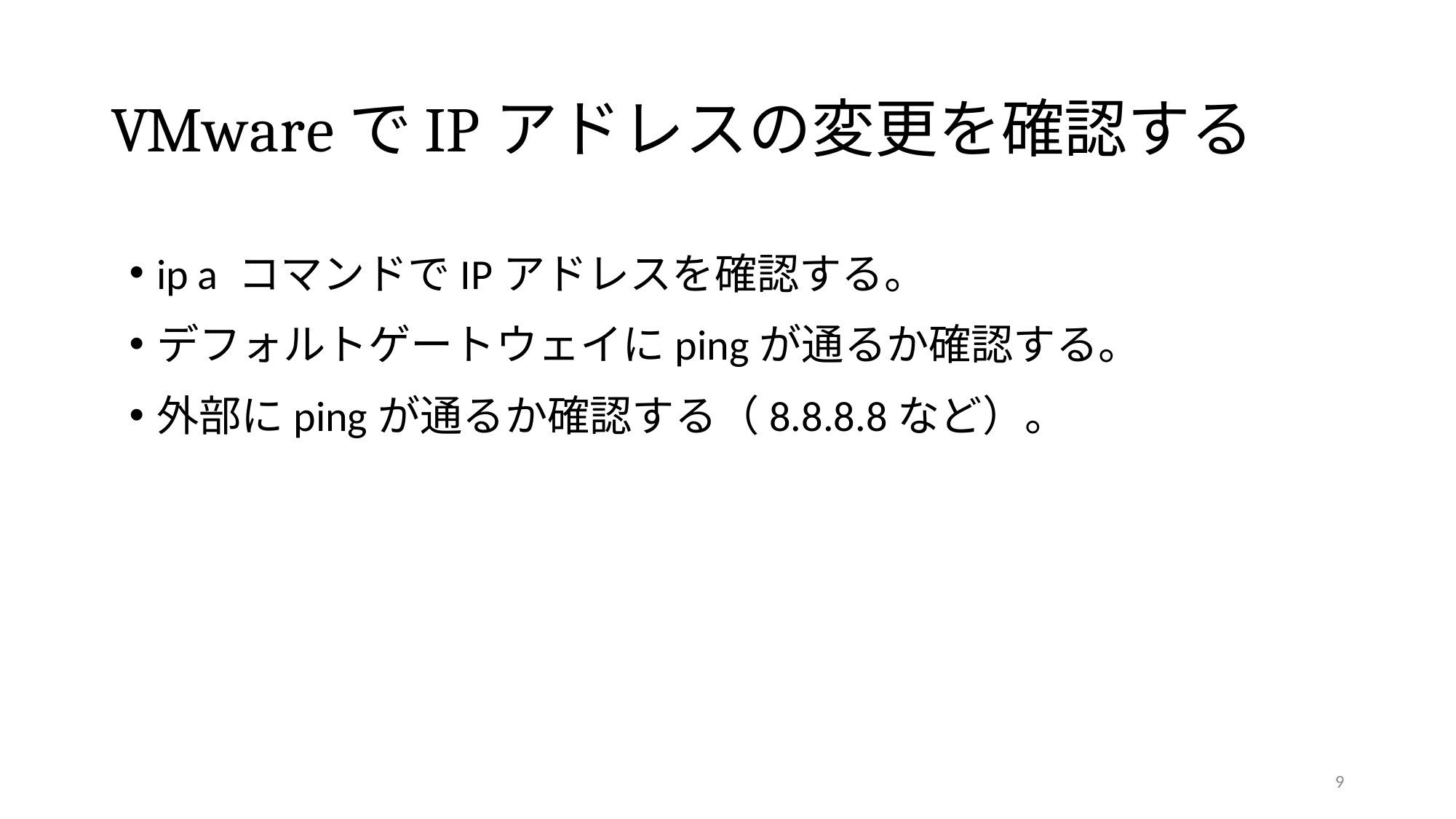

# VMwareでIPアドレスの変更を確認する
ip a コマンドでIPアドレスを確認する。
デフォルトゲートウェイにpingが通るか確認する。
外部にpingが通るか確認する（8.8.8.8など）。
9